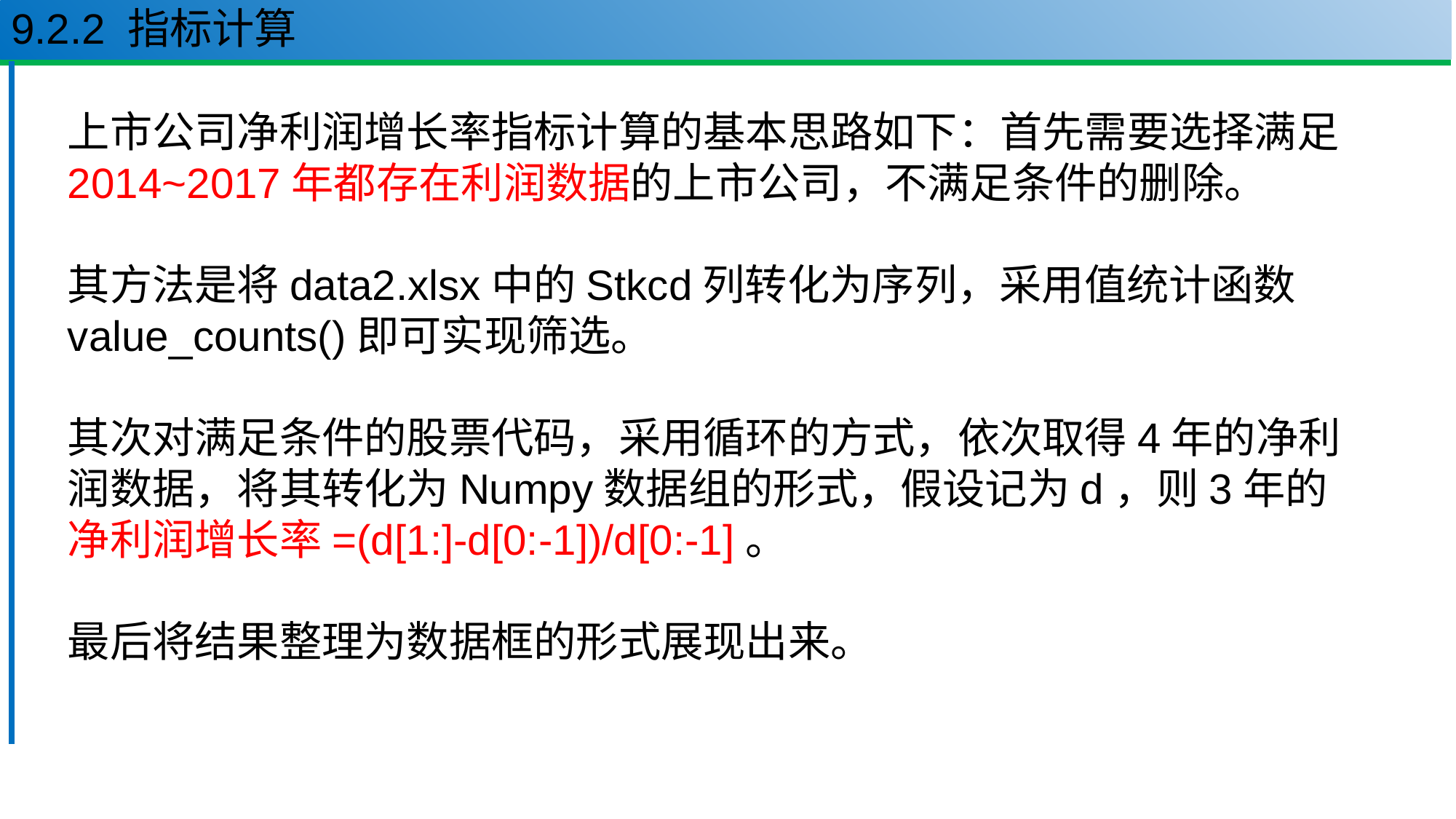

# 9.2.2 指标计算
上市公司净利润增长率指标计算的基本思路如下：首先需要选择满足2014~2017年都存在利润数据的上市公司，不满足条件的删除。

其方法是将data2.xlsx中的Stkcd列转化为序列，采用值统计函数value_counts()即可实现筛选。

其次对满足条件的股票代码，采用循环的方式，依次取得4年的净利润数据，将其转化为Numpy数据组的形式，假设记为d，则3年的净利润增长率=(d[1:]-d[0:-1])/d[0:-1]。

最后将结果整理为数据框的形式展现出来。